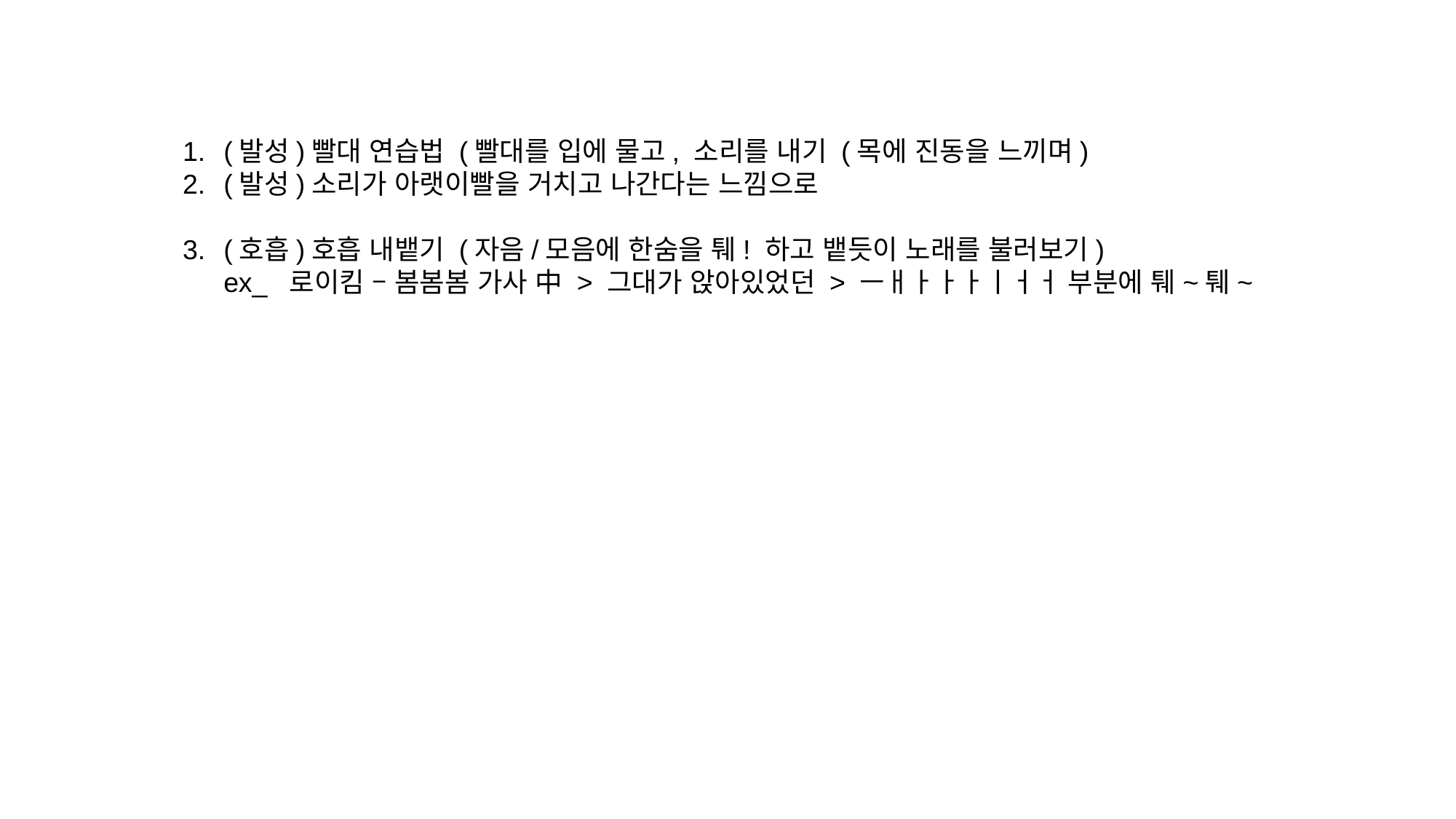

(발성)빨대 연습법 (빨대를 입에 물고, 소리를 내기 (목에 진동을 느끼며)
(발성)소리가 아랫이빨을 거치고 나간다는 느낌으로

(호흡)호흡 내뱉기 (자음/모음에 한숨을 퉤! 하고 뱉듯이 노래를 불러보기)
ex_  로이킴 – 봄봄봄 가사 中 > 그대가 앉아있었던 > ㅡㅐㅏㅏㅏㅣㅓㅓ 부분에 퉤~퉤~